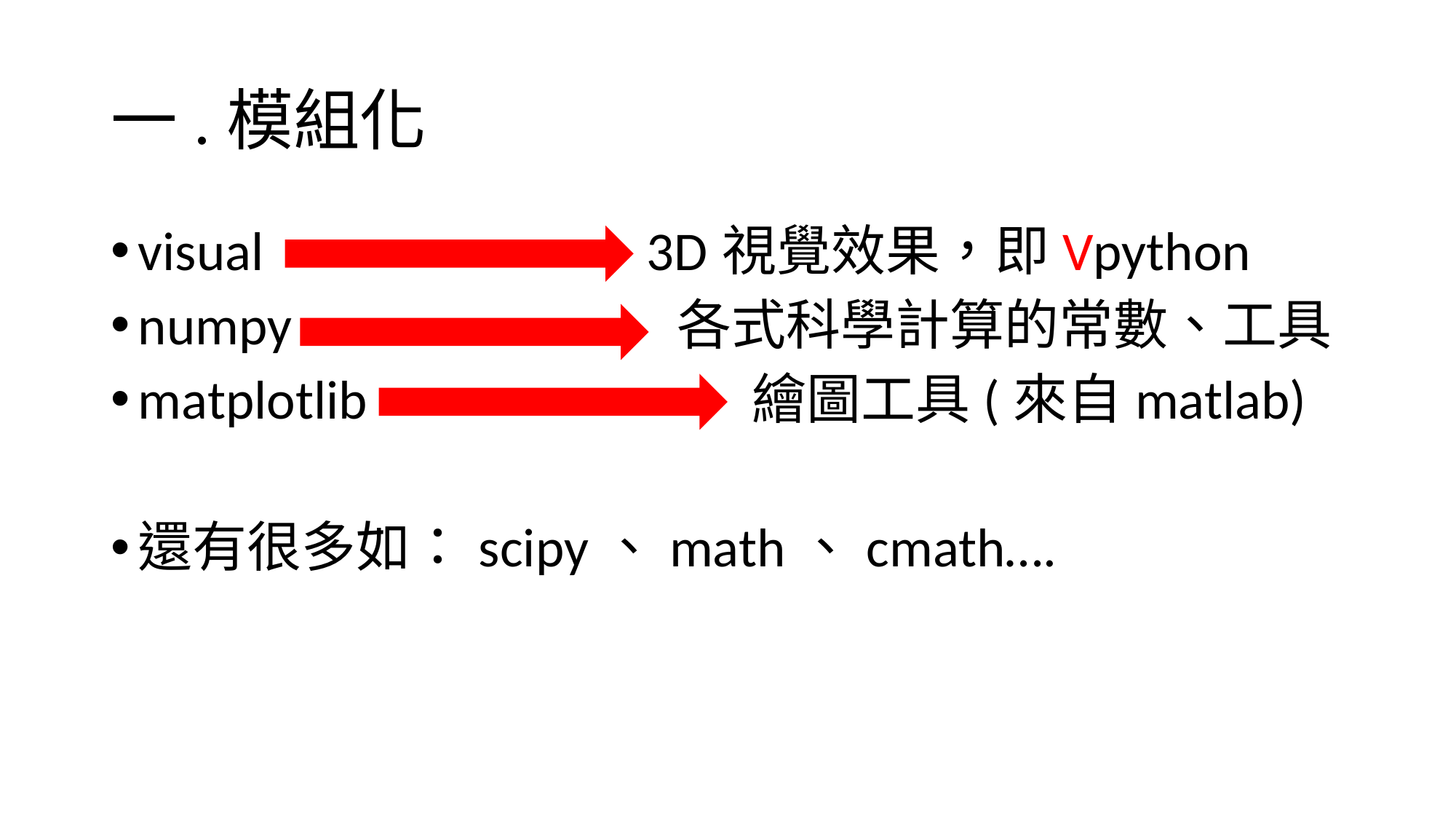

# 一.模組化
visual                               3D視覺效果，即Vpython
numpy                              各式科學計算的常數、工具
matplotlib                              繪圖工具(來自matlab)

還有很多如：scipy、math、cmath….